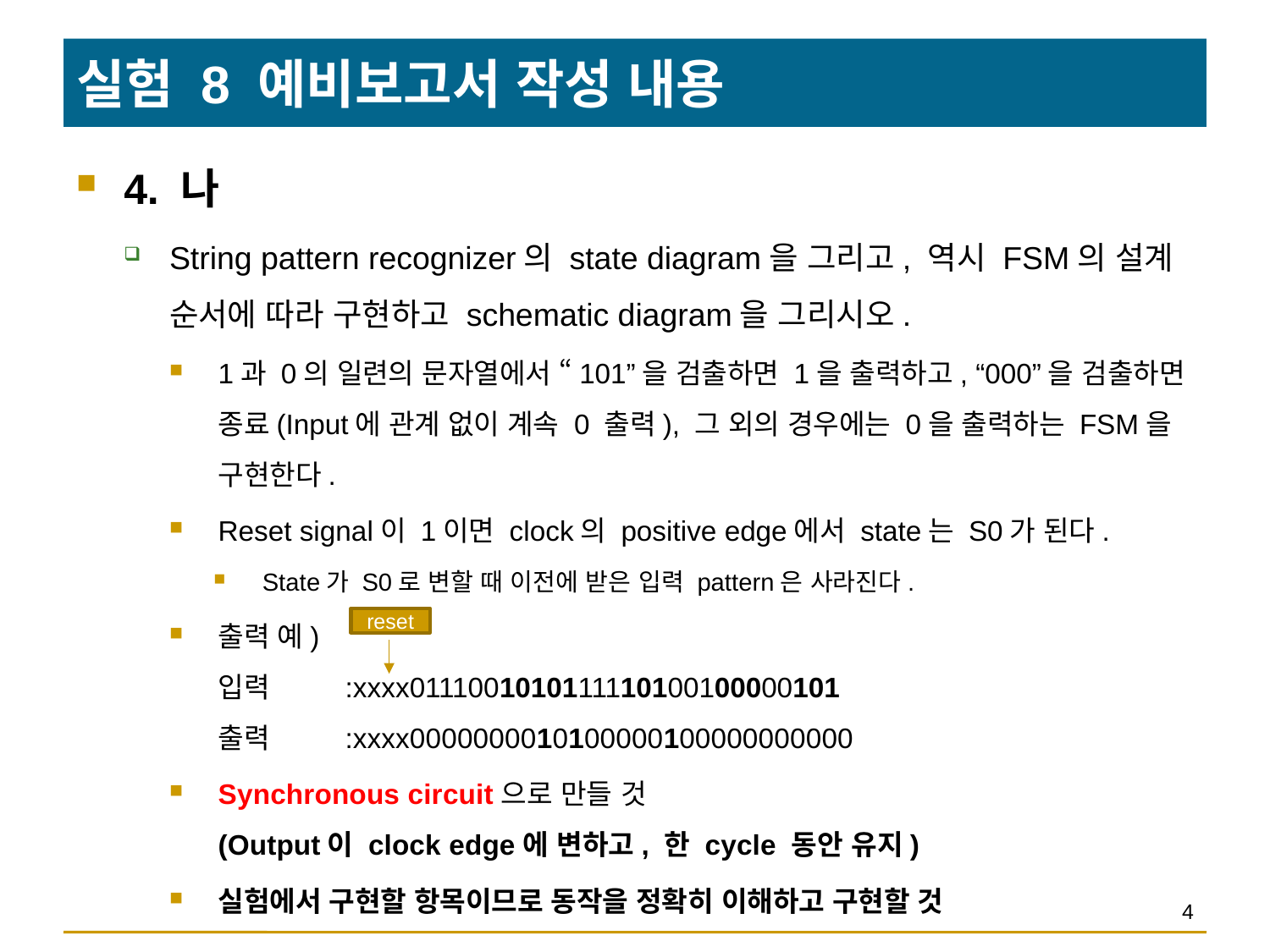

# 실험 8 예비보고서 작성 내용
4. 나
String pattern recognizer의 state diagram을 그리고, 역시 FSM의 설계 순서에 따라 구현하고 schematic diagram을 그리시오.
1과 0의 일련의 문자열에서 “101”을 검출하면 1을 출력하고, “000”을 검출하면 종료(Input에 관계 없이 계속 0 출력), 그 외의 경우에는 0을 출력하는 FSM을 구현한다.
Reset signal이 1이면 clock의 positive edge에서 state는 S0가 된다.
State가 S0로 변할 때 이전에 받은 입력 pattern은 사라진다.
출력 예)
입력	:xxxx0111001010111110100100000101
출력	:xxxx0000000010100000100000000000
Synchronous circuit으로 만들 것
(Output이 clock edge에 변하고, 한 cycle 동안 유지)
실험에서 구현할 항목이므로 동작을 정확히 이해하고 구현할 것

reset
4